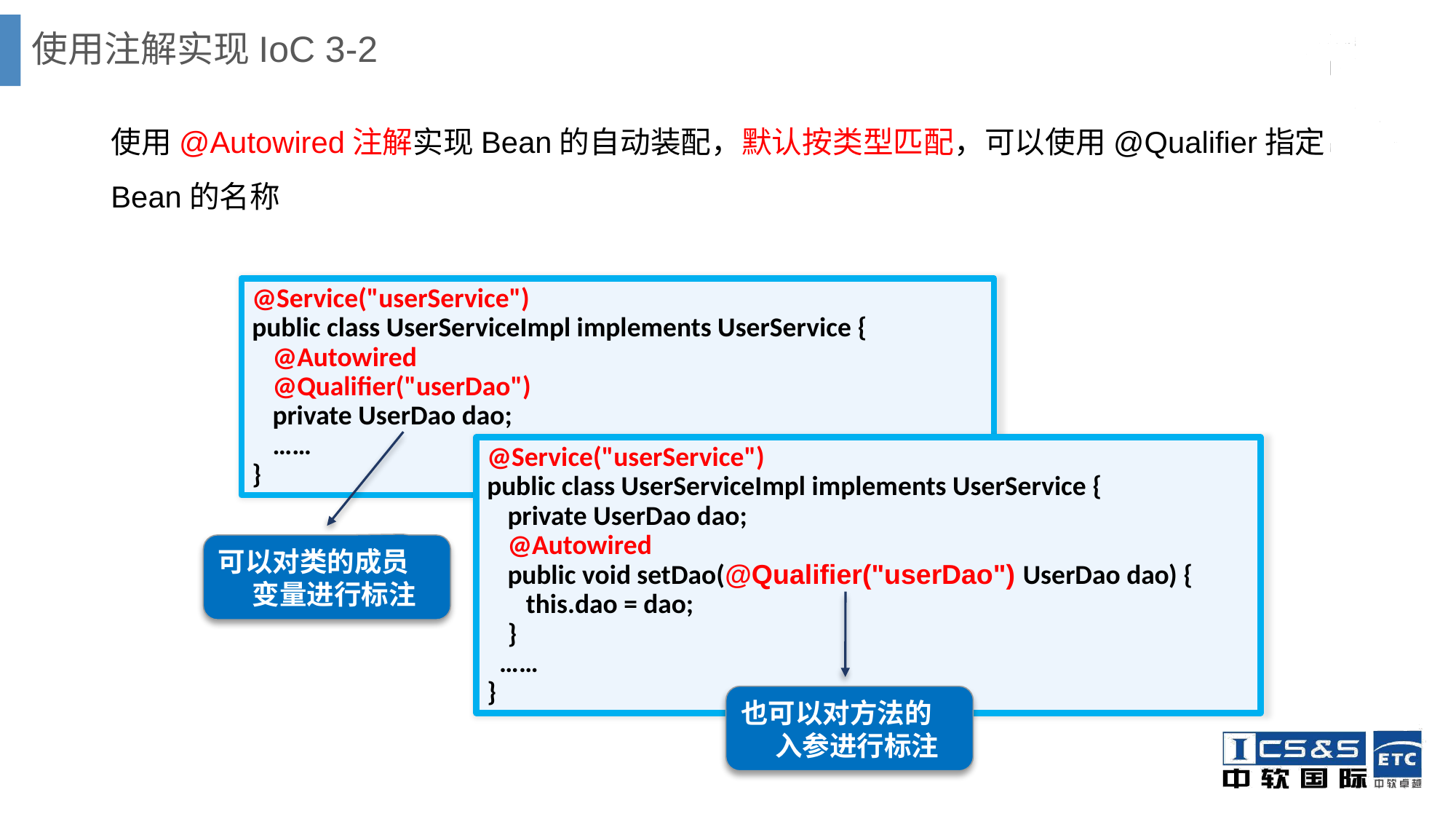

# 使用注解实现IoC 3-2
使用@Autowired注解实现Bean的自动装配，默认按类型匹配，可以使用@Qualifier指定Bean的名称
@Service("userService")
public class UserServiceImpl implements UserService {
	@Autowired
	@Qualifier("userDao")
	private UserDao dao;
	……
}
@Service("userService")
public class UserServiceImpl implements UserService {
	private UserDao dao;
	@Autowired
	public void setDao(@Qualifier("userDao") UserDao dao) {
	   this.dao = dao;
	}
  ……
}
可以对类的成员变量进行标注
也可以对方法的入参进行标注